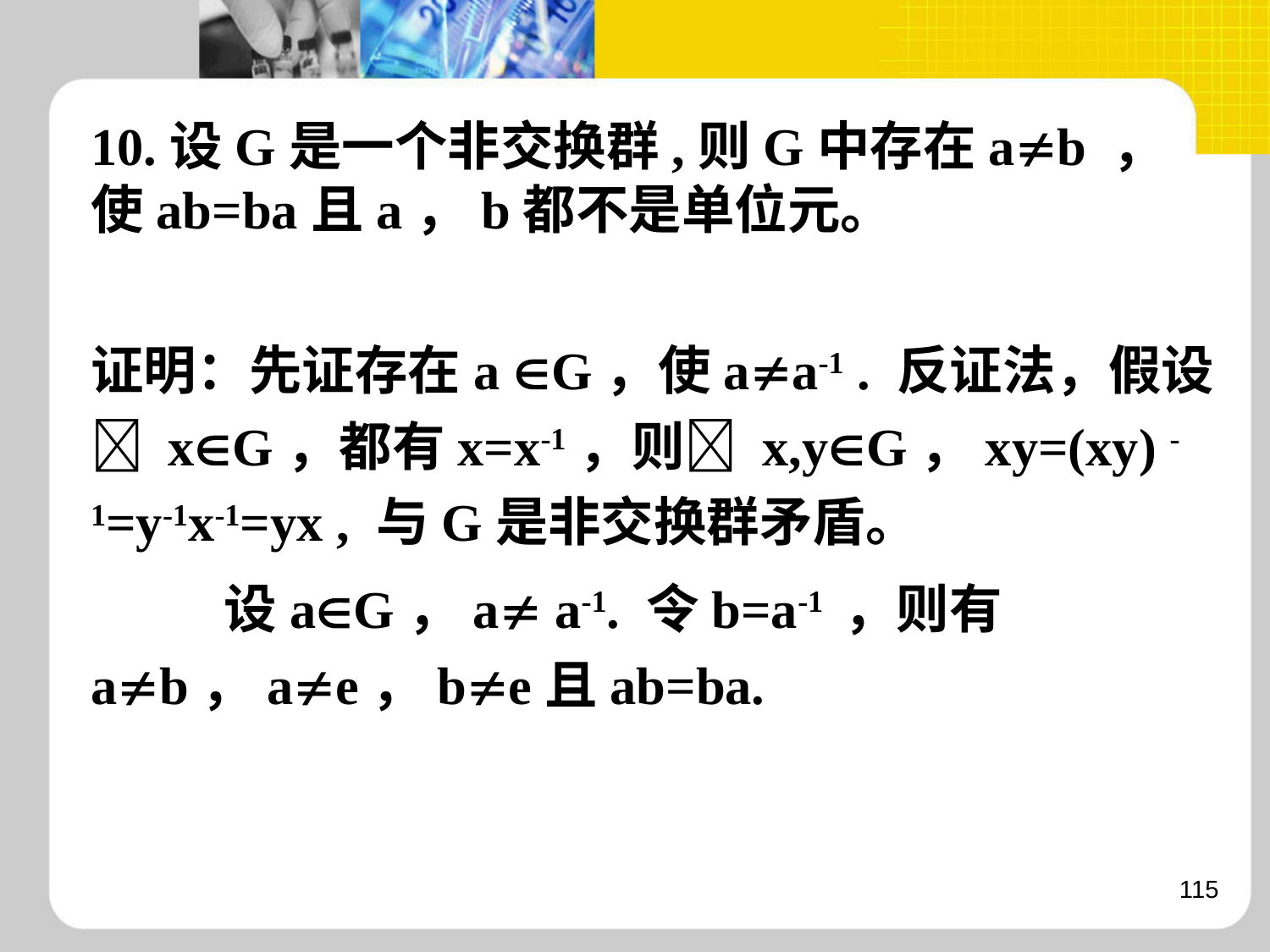

10.设G是一个非交换群,则G中存在a≠b ，使ab=ba且a，b都不是单位元。

证明：先证存在a ∈G，使a≠a-1 . 反证法，假设∀ x∈G，都有x=x-1，则∀ x,y∈G，xy=(xy) -1=y-1x-1=yx , 与G是非交换群矛盾。
          设a∈G，a≠ a-1. 令b=a-1 ，则有a≠b，a≠e，b≠e且ab=ba.
115